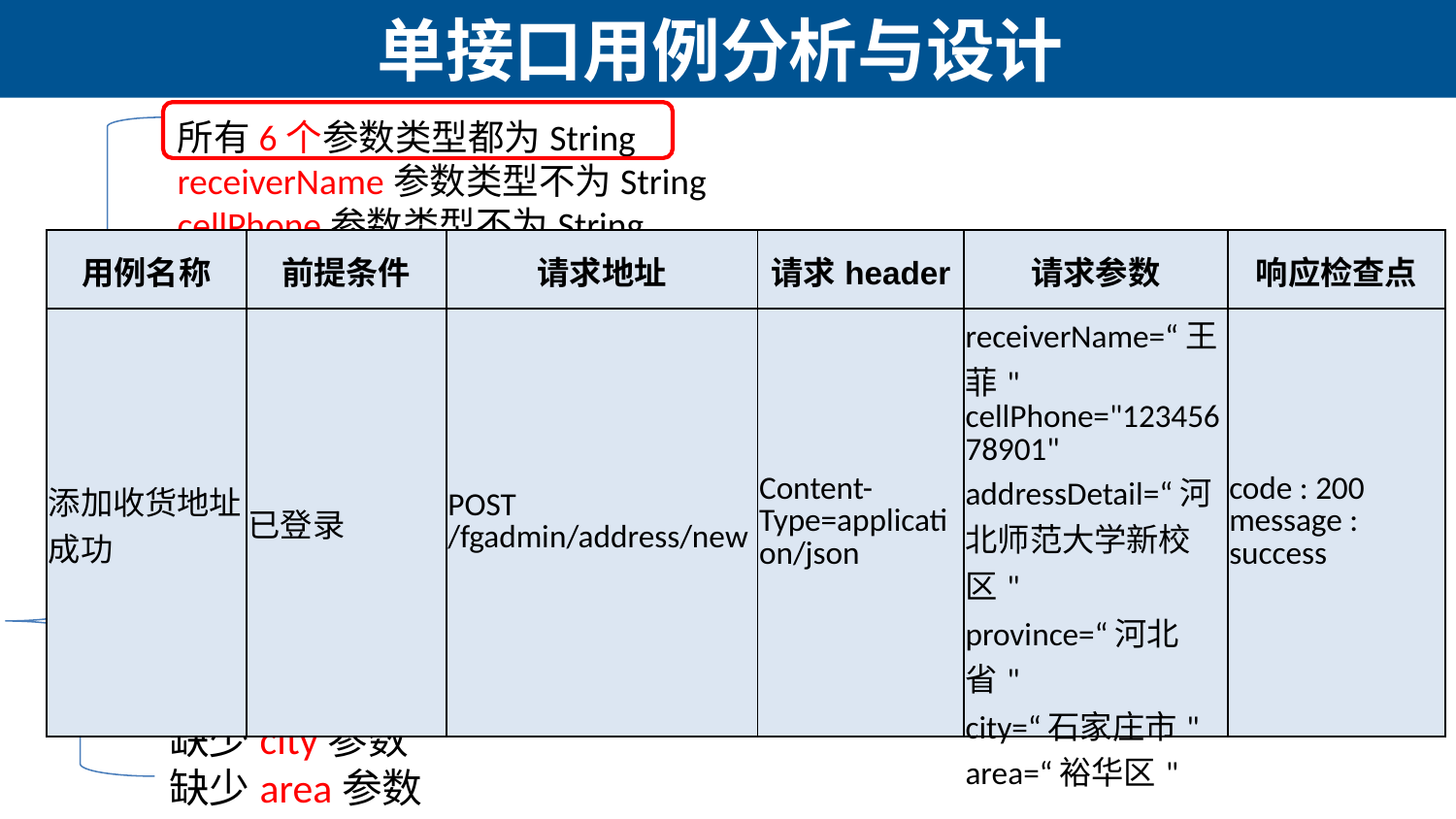

# 单接口用例分析与设计

所有6个参数类型都为String
receiverName参数类型不为String
cellPhone参数类型不为String
addressDetail参数类型不为String
province参数类型不为String
city参数类型不为String
area参数类型都不为String

| 用例名称 | 前提条件 | 请求地址 | 请求header | 请求参数 | 响应检查点 |
| --- | --- | --- | --- | --- | --- |
| 添加收货地址成功 | 已登录 | POST /fgadmin/address/new | Content-Type=application/json | receiverName=“王菲" cellPhone="12345678901" addressDetail=“河北师范大学新校区" province=“河北省" city=“石家庄市" area=“裕华区" | code : 200 message : success |

带上全部6个参数
缺少receiverName参数
缺少cellPhone参数
缺少addressDetail参数
缺少province参数
缺少city参数
缺少area参数